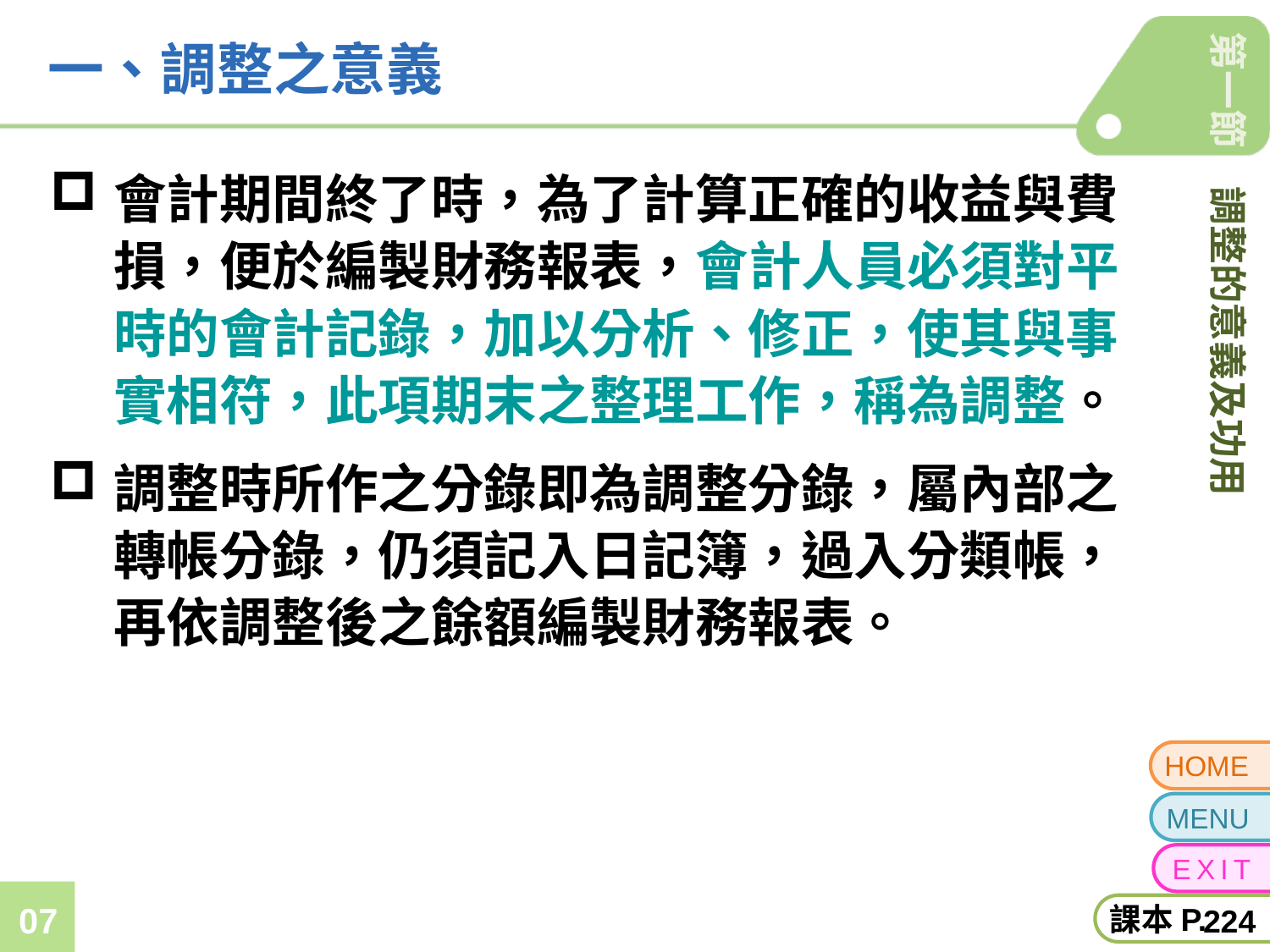

# 一、調整之意義
會計期間終了時，為了計算正確的收益與費損，便於編製財務報表，會計人員必須對平時的會計記錄，加以分析、修正，使其與事實相符，此項期末之整理工作，稱為調整。
調整時所作之分錄即為調整分錄，屬內部之轉帳分錄，仍須記入日記簿，過入分類帳，再依調整後之餘額編製財務報表。
224